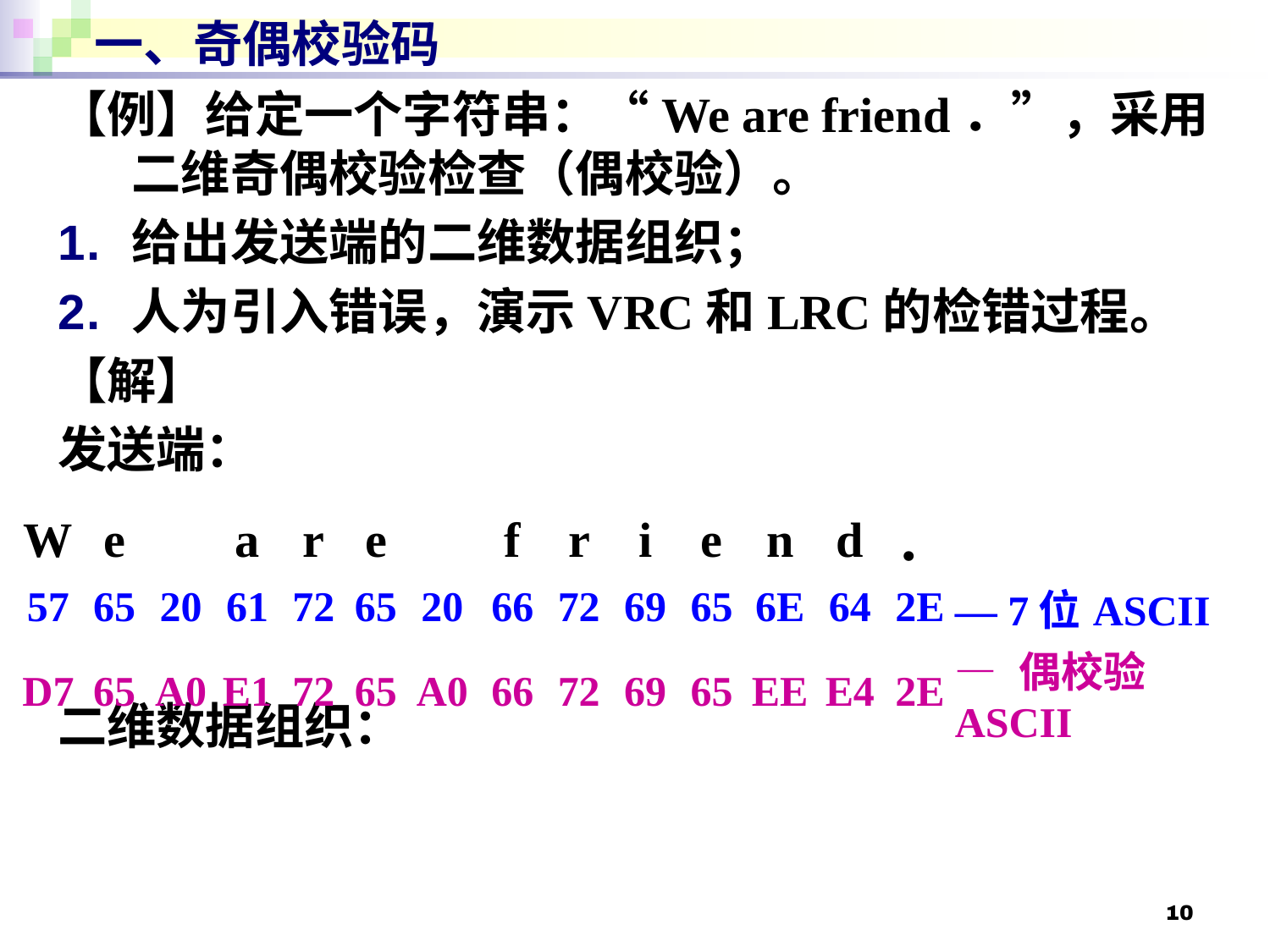

# 一、奇偶校验码
【例】给定一个字符串：“We are friend．”，采用二维奇偶校验检查（偶校验）。
给出发送端的二维数据组织；
人为引入错误，演示VRC和LRC的检错过程。
【解】
发送端：

二维数据组织：
| W | e |  | a | r | e |  | f | r | i | e | n | d | ． |  |
| --- | --- | --- | --- | --- | --- | --- | --- | --- | --- | --- | --- | --- | --- | --- |
| 57 | 65 | 20 | 61 | 72 | 65 | 20 | 66 | 72 | 69 | 65 | 6E | 64 | 2E | — 7位ASCII |
| D7 | 65 | A0 | E1 | 72 | 65 | A0 | 66 | 72 | 69 | 65 | EE | E4 | 2E | — 偶校验ASCII |
10